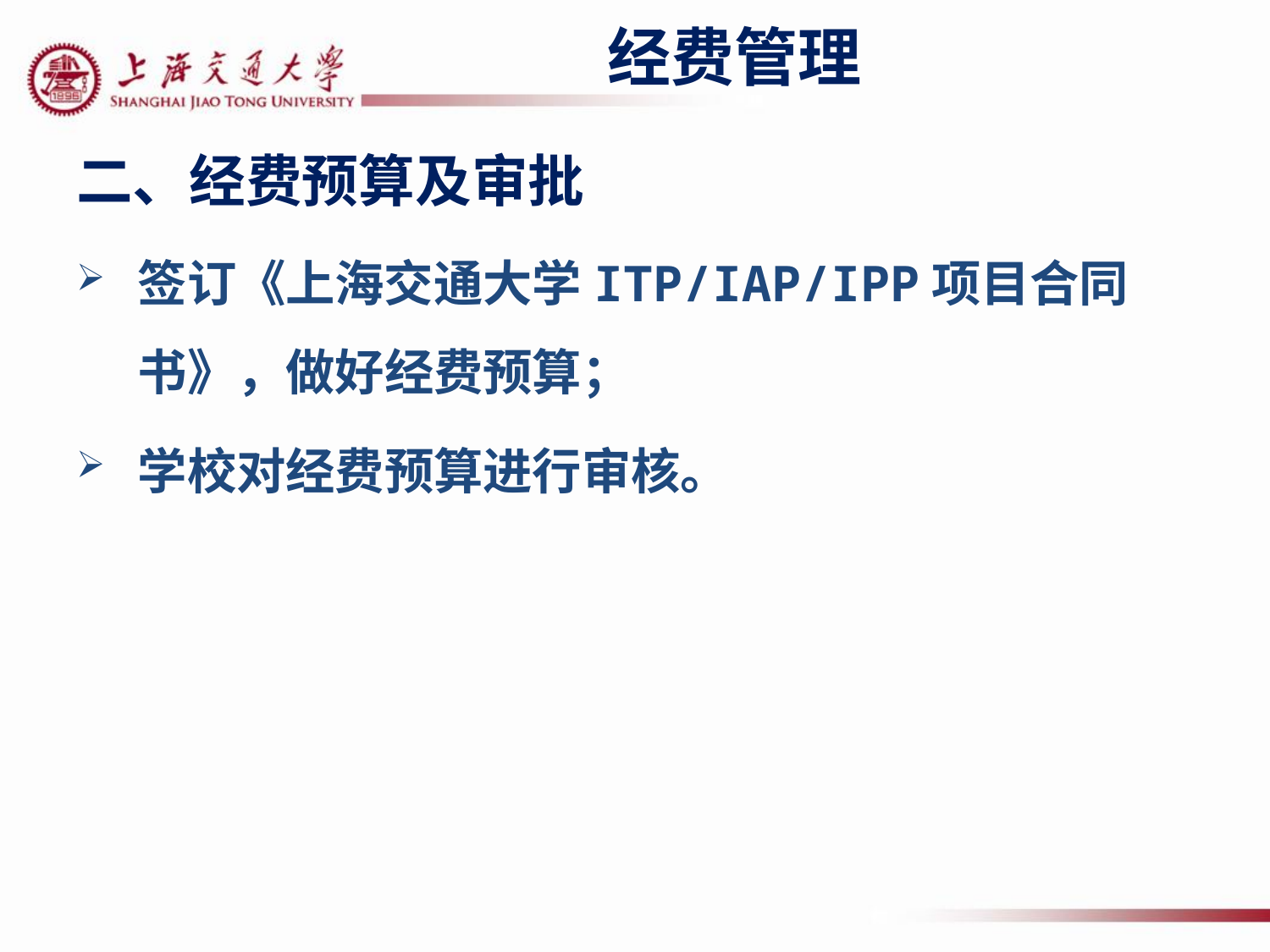

# 经费管理
二、经费预算及审批
签订《上海交通大学ITP/IAP/IPP项目合同书》，做好经费预算；
学校对经费预算进行审核。